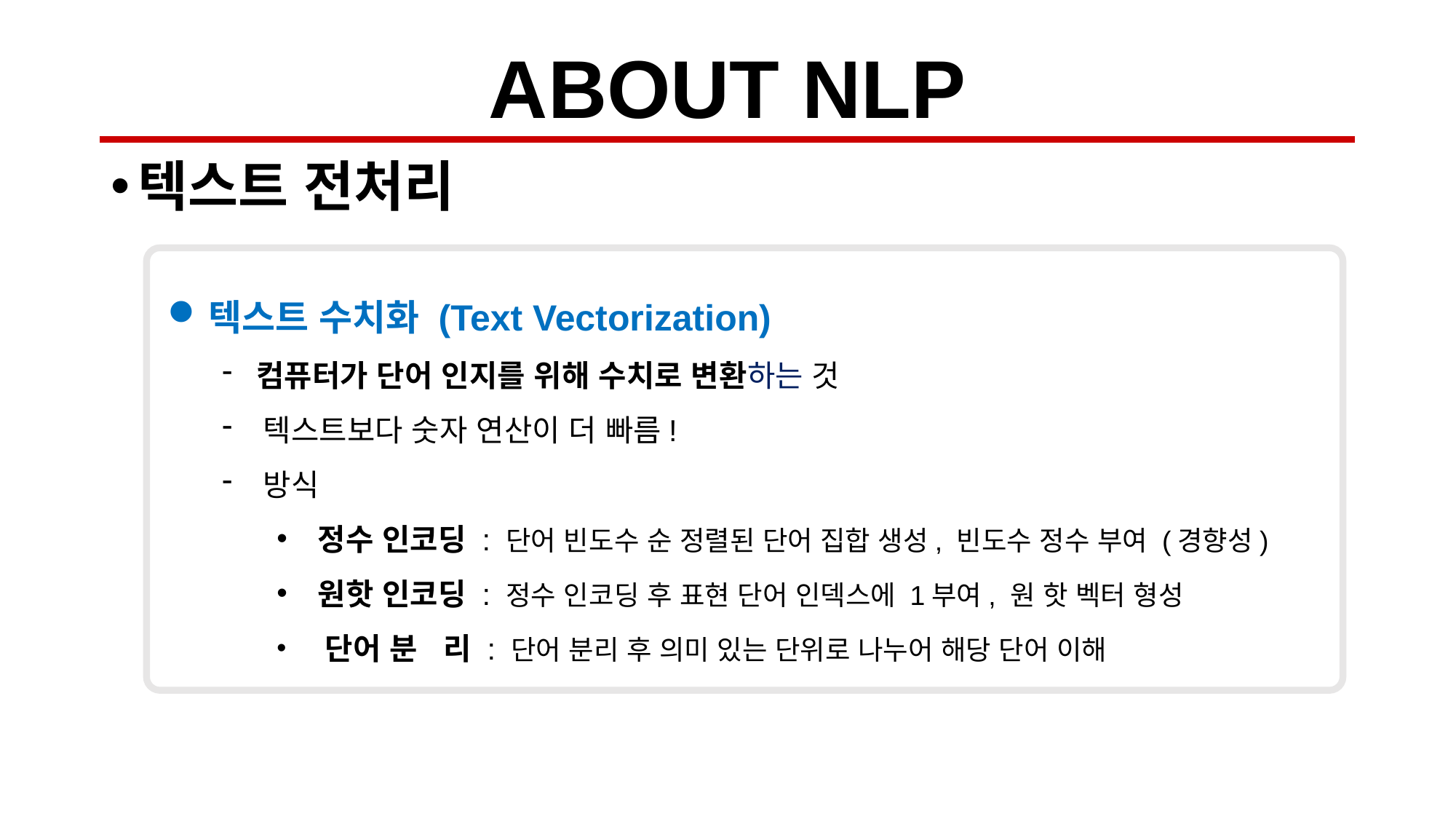

# ABOUT NLP
텍스트 전처리
텍스트 수치화 (Text Vectorization)
컴퓨터가 단어 인지를 위해 수치로 변환하는 것
텍스트보다 숫자 연산이 더 빠름!
방식
정수 인코딩 : 단어 빈도수 순 정렬된 단어 집합 생성, 빈도수 정수 부여 (경향성)
원핫 인코딩 : 정수 인코딩 후 표현 단어 인덱스에 1부여, 원 핫 벡터 형성
 단어 분   리 : 단어 분리 후 의미 있는 단위로 나누어 해당 단어 이해